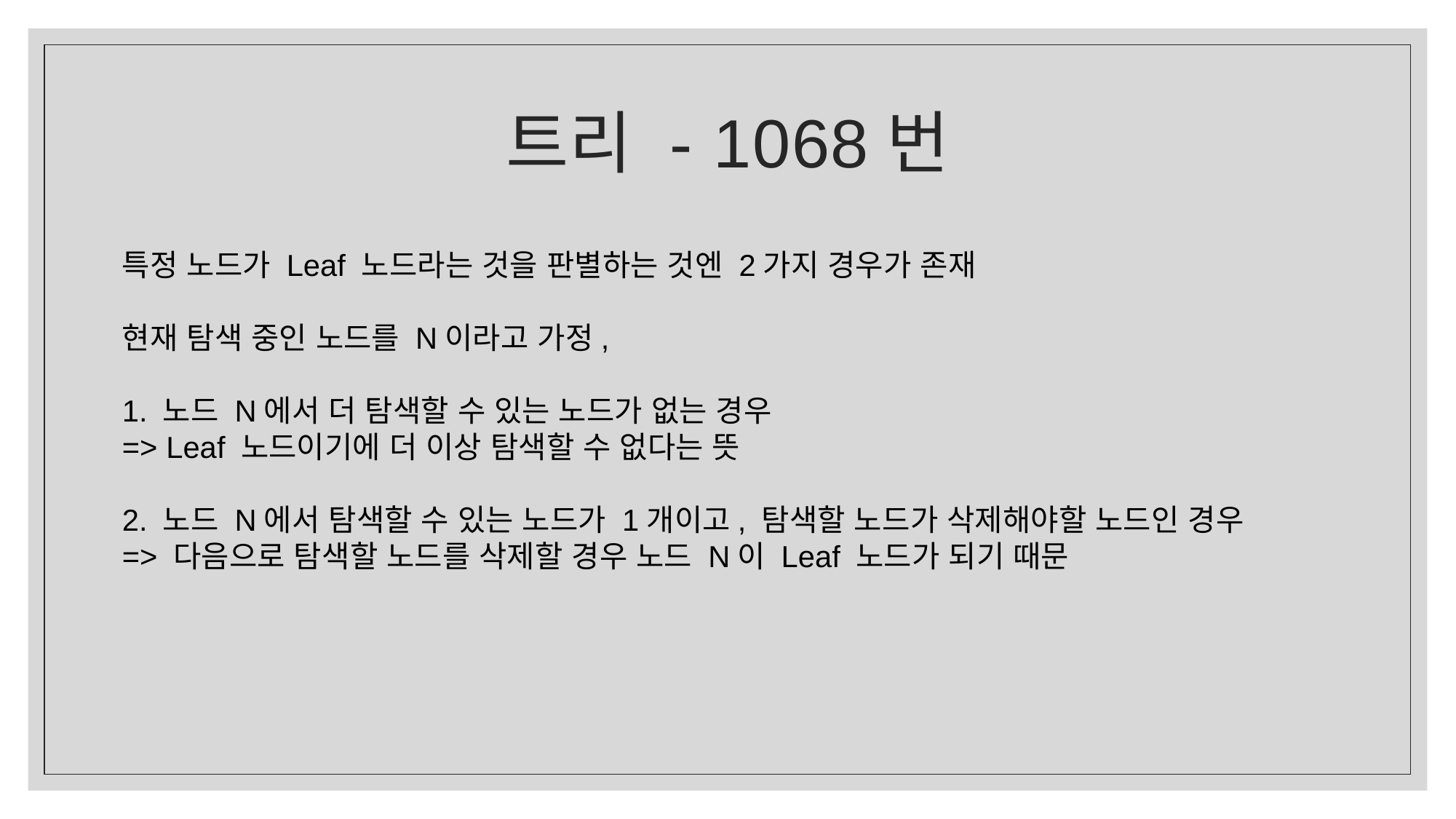

# 트리 - 1068번
특정 노드가 Leaf 노드라는 것을 판별하는 것엔 2가지 경우가 존재

현재 탐색 중인 노드를 N이라고 가정,

1. 노드 N에서 더 탐색할 수 있는 노드가 없는 경우
=> Leaf 노드이기에 더 이상 탐색할 수 없다는 뜻

2. 노드 N에서 탐색할 수 있는 노드가 1개이고, 탐색할 노드가 삭제해야할 노드인 경우
=> 다음으로 탐색할 노드를 삭제할 경우 노드 N이 Leaf 노드가 되기 때문